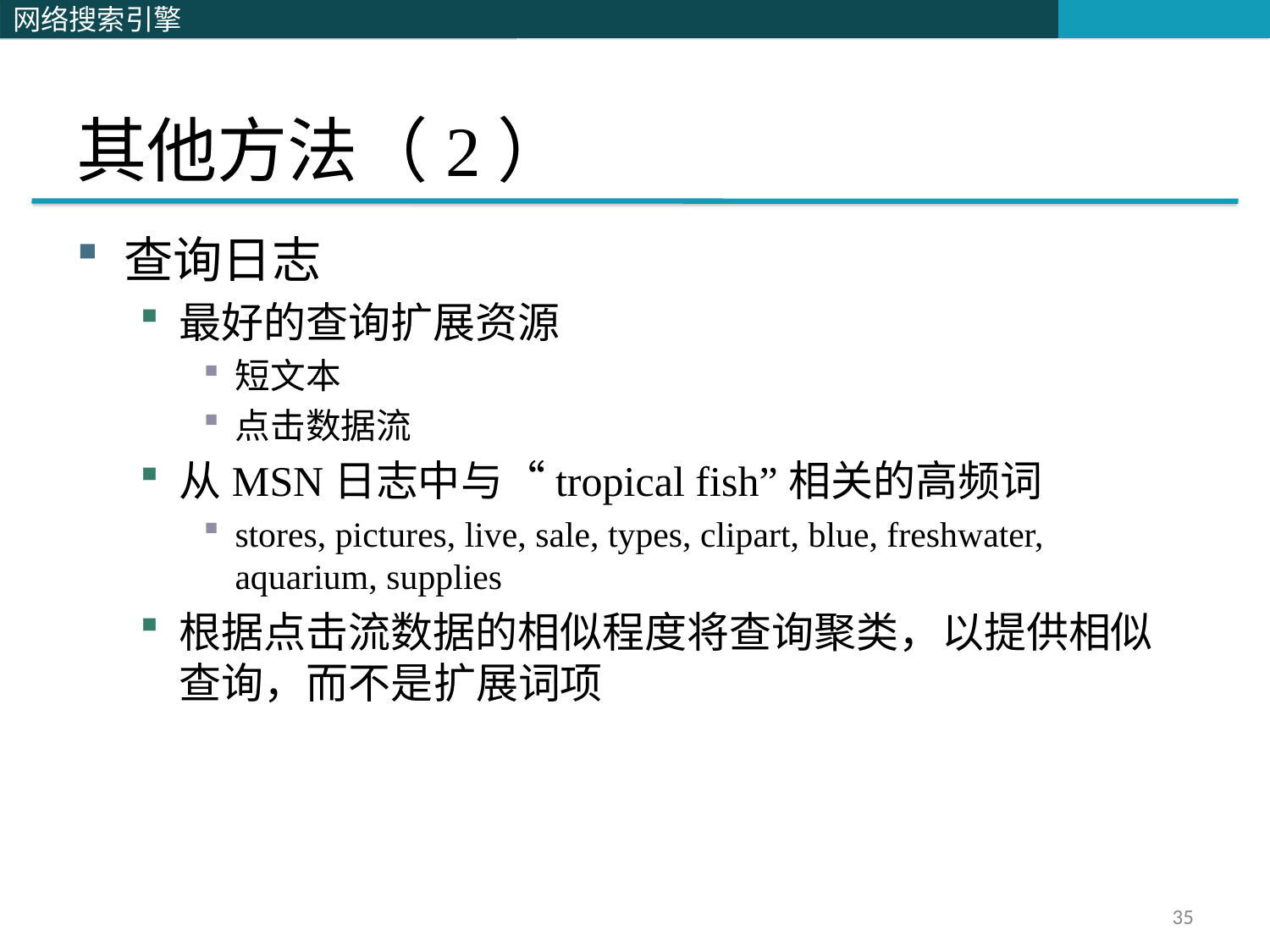

# 其他方法（2）
查询日志
最好的查询扩展资源
短文本
点击数据流
从MSN日志中与“tropical fish”相关的高频词
stores, pictures, live, sale, types, clipart, blue, freshwater, aquarium, supplies
根据点击流数据的相似程度将查询聚类，以提供相似查询，而不是扩展词项
35